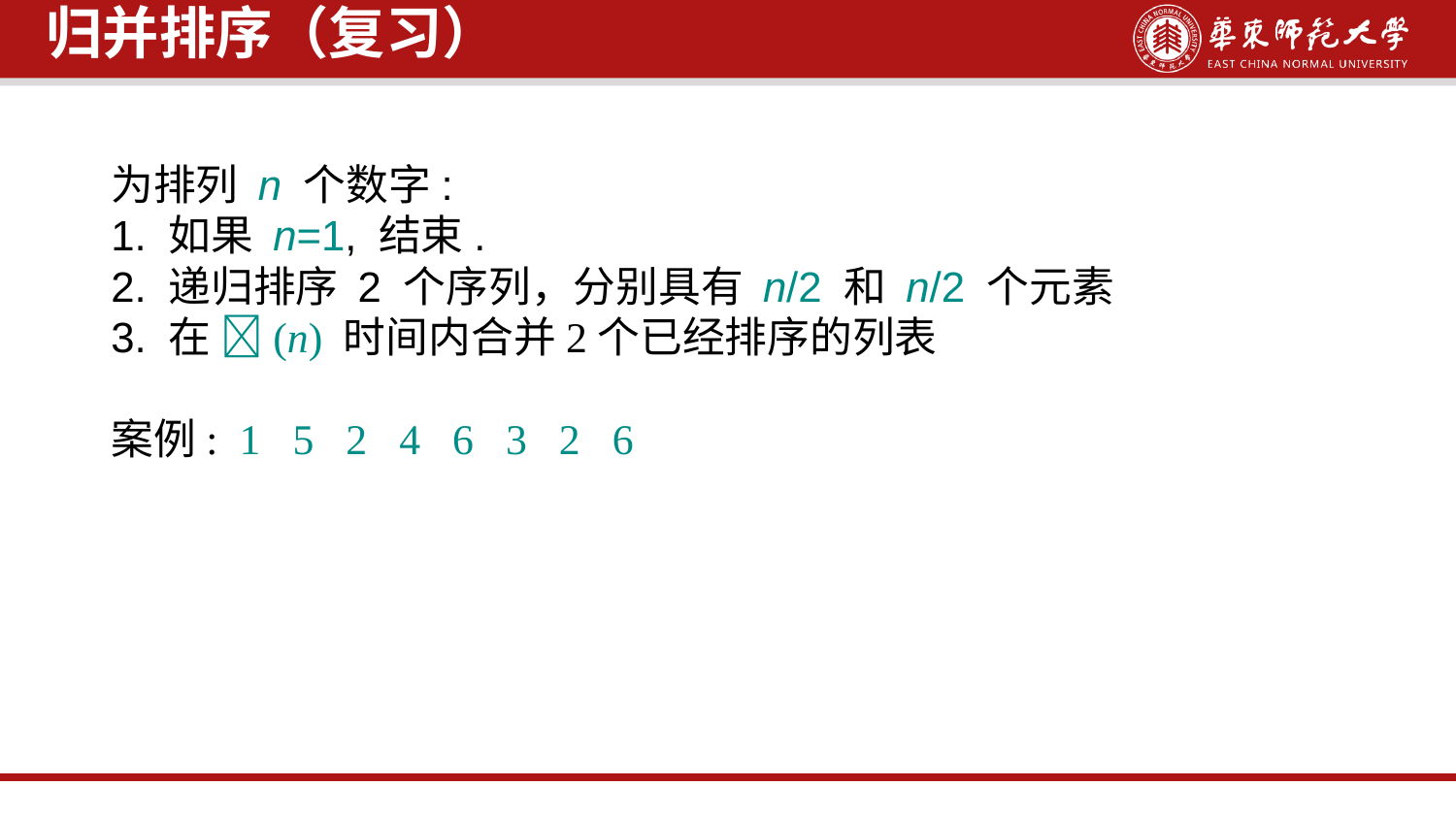

归并排序（复习）
为排列 n 个数字:
1. 如果 n=1, 结束.
2. 递归排序 2 个序列，分别具有 n/2 和 n/2 个元素
3. 在 Θ(n) 时间内合并2个已经排序的列表

案例:  1   5   2   4   6   3   2   6